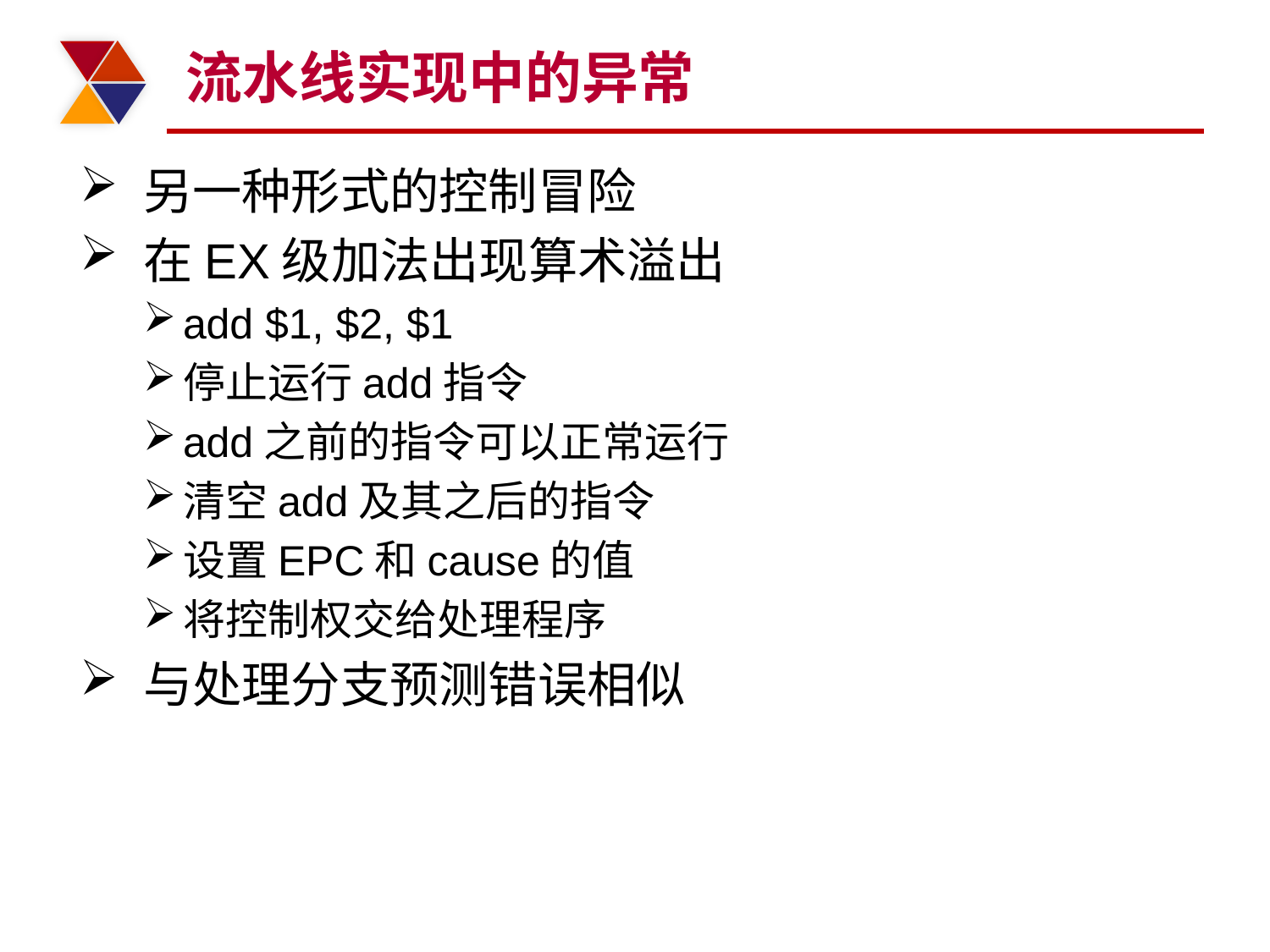

# 流水线实现中的异常
另一种形式的控制冒险
在EX级加法出现算术溢出
add $1, $2, $1
停止运行add指令
add之前的指令可以正常运行
清空add及其之后的指令
设置EPC和cause的值
将控制权交给处理程序
与处理分支预测错误相似